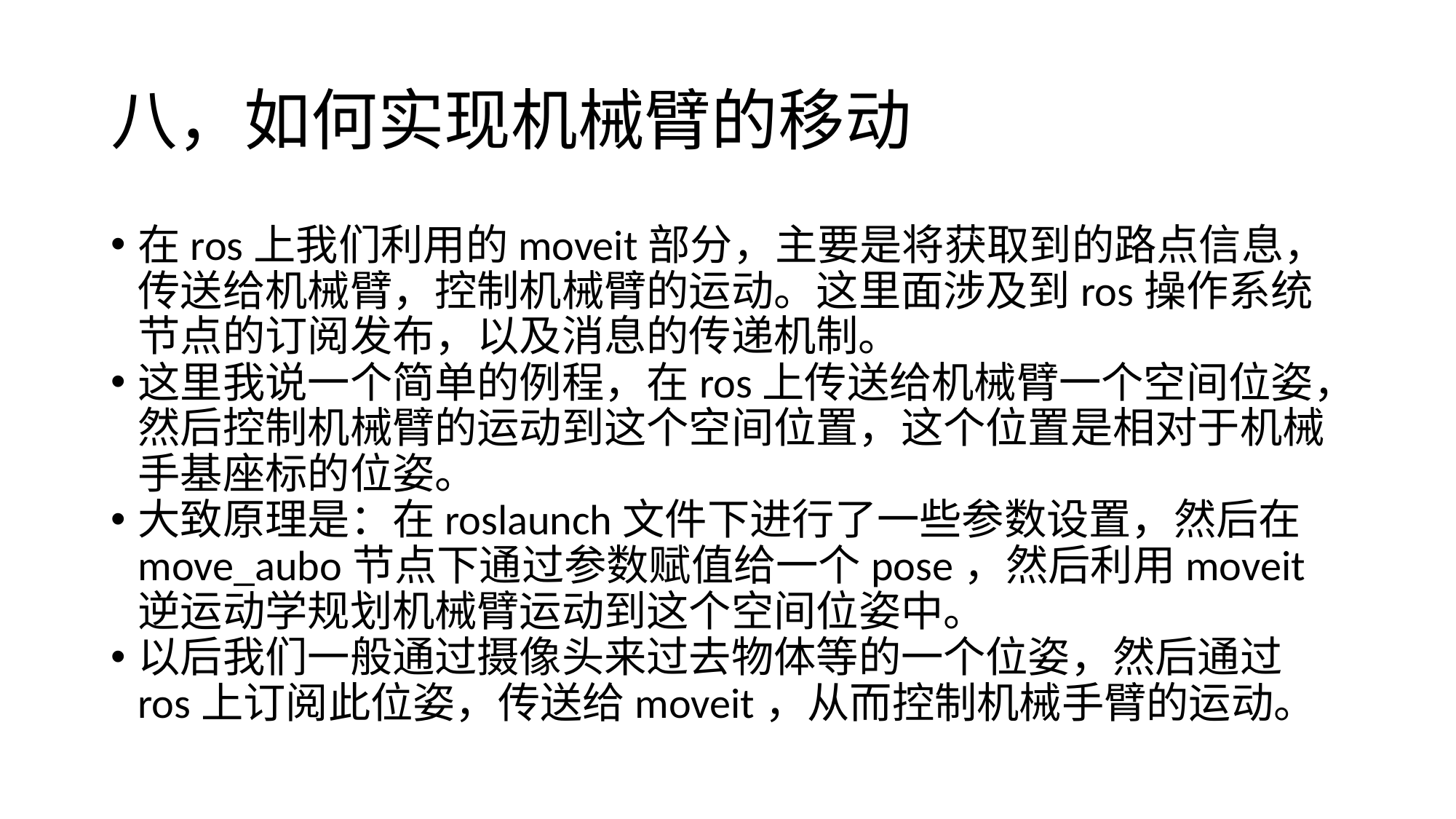

八，如何实现机械臂的移动
在ros上我们利用的moveit部分，主要是将获取到的路点信息，传送给机械臂，控制机械臂的运动。这里面涉及到ros操作系统节点的订阅发布，以及消息的传递机制。
这里我说一个简单的例程，在ros上传送给机械臂一个空间位姿，然后控制机械臂的运动到这个空间位置，这个位置是相对于机械手基座标的位姿。
大致原理是：在roslaunch文件下进行了一些参数设置，然后在move_aubo节点下通过参数赋值给一个pose，然后利用moveit逆运动学规划机械臂运动到这个空间位姿中。
以后我们一般通过摄像头来过去物体等的一个位姿，然后通过ros上订阅此位姿，传送给moveit，从而控制机械手臂的运动。